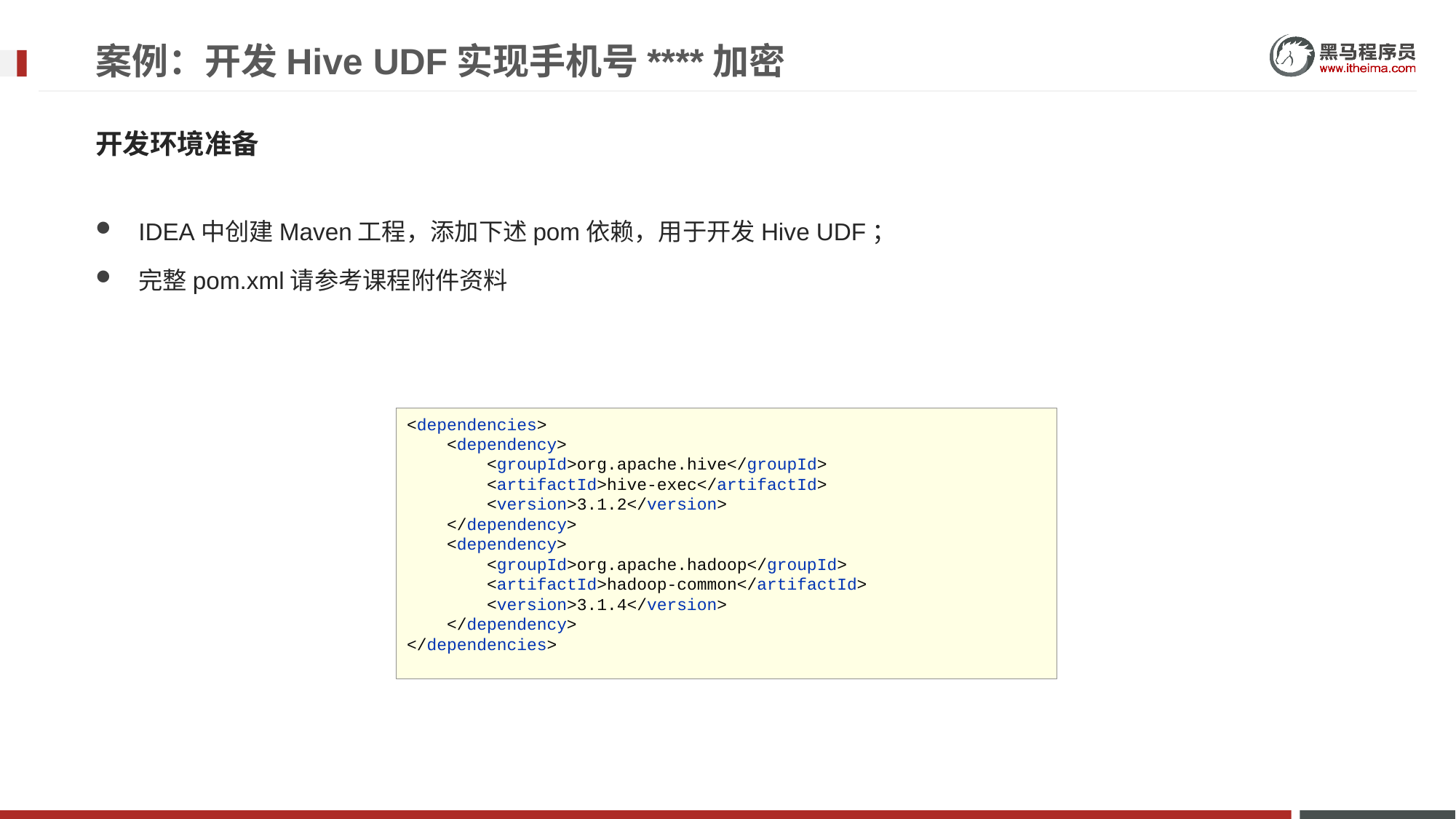

# 案例：开发Hive UDF实现手机号****加密
开发环境准备
IDEA中创建Maven工程，添加下述pom依赖，用于开发Hive UDF；
完整pom.xml请参考课程附件资料
<dependencies>
    <dependency>
        <groupId>org.apache.hive</groupId>
        <artifactId>hive-exec</artifactId>
        <version>3.1.2</version>
    </dependency>
    <dependency>
        <groupId>org.apache.hadoop</groupId>
        <artifactId>hadoop-common</artifactId>
        <version>3.1.4</version>
    </dependency>
</dependencies>